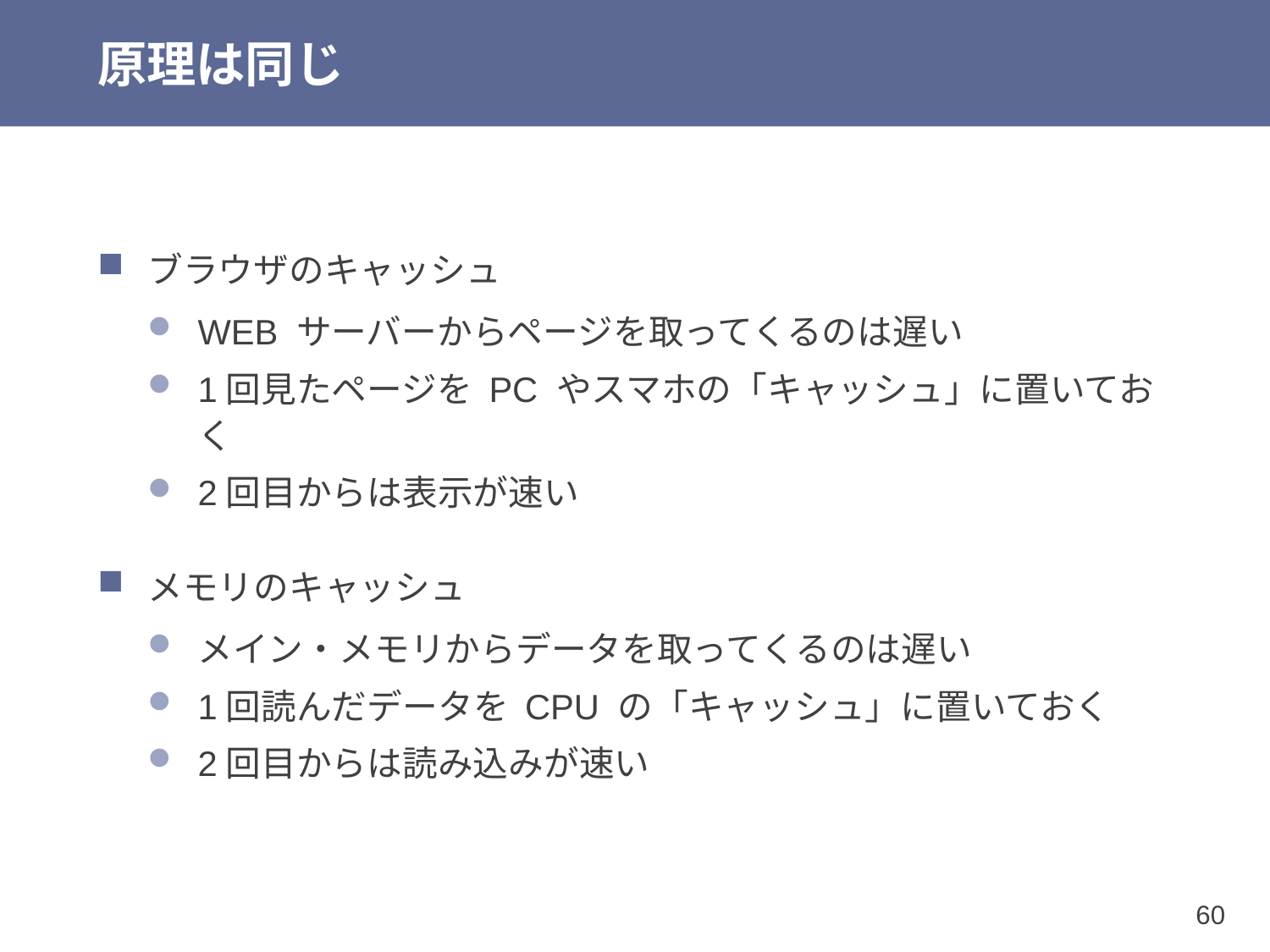

# 原理は同じ
ブラウザのキャッシュ
WEB サーバーからページを取ってくるのは遅い
1回見たページを PC やスマホの「キャッシュ」に置いておく
2回目からは表示が速い
メモリのキャッシュ
メイン・メモリからデータを取ってくるのは遅い
1回読んだデータを CPU の「キャッシュ」に置いておく
2回目からは読み込みが速い